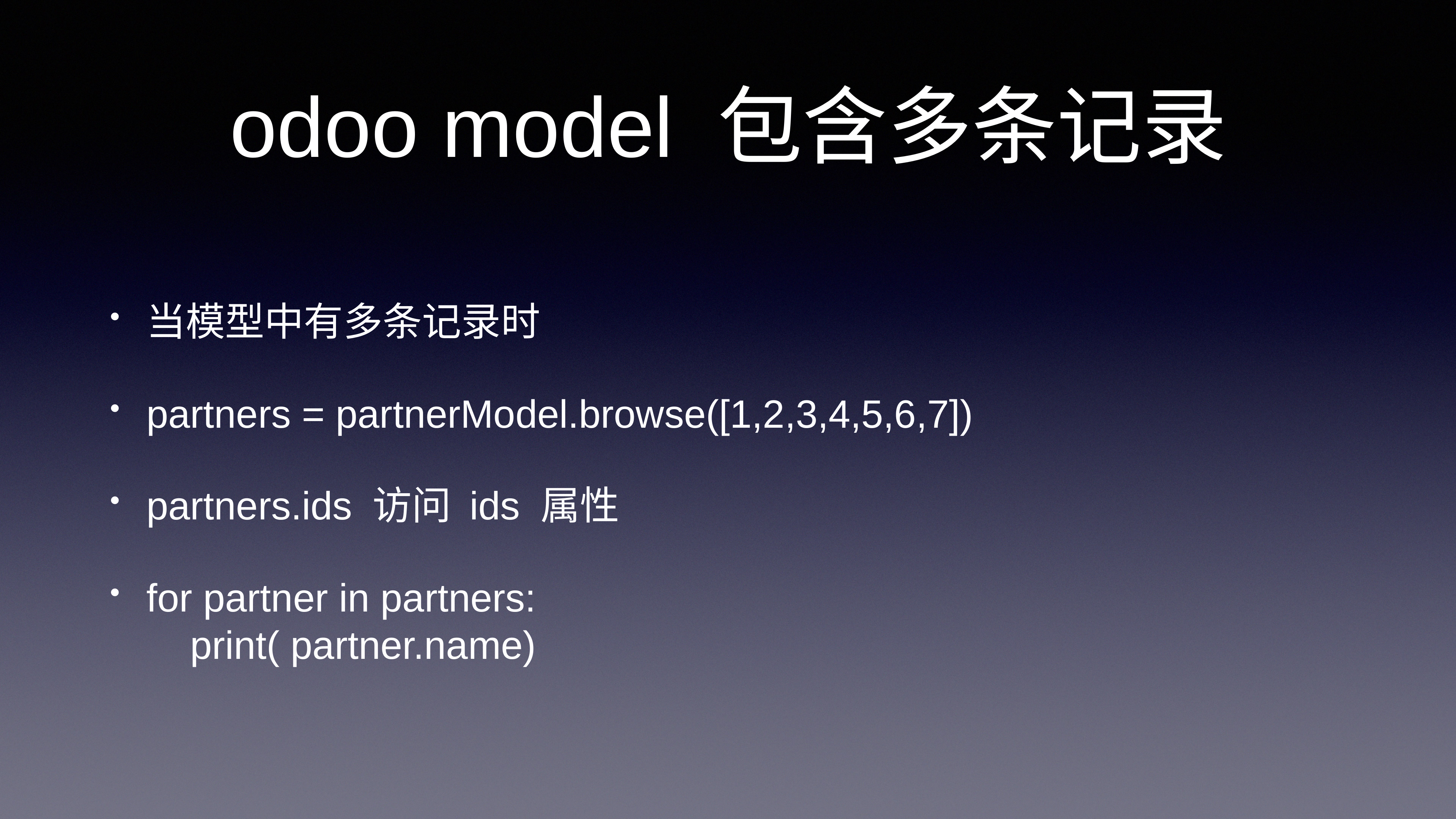

# odoo model 包含多条记录
当模型中有多条记录时
partners = partnerModel.browse([1,2,3,4,5,6,7])
partners.ids 访问 ids 属性
for partner in partners:
    print( partner.name)